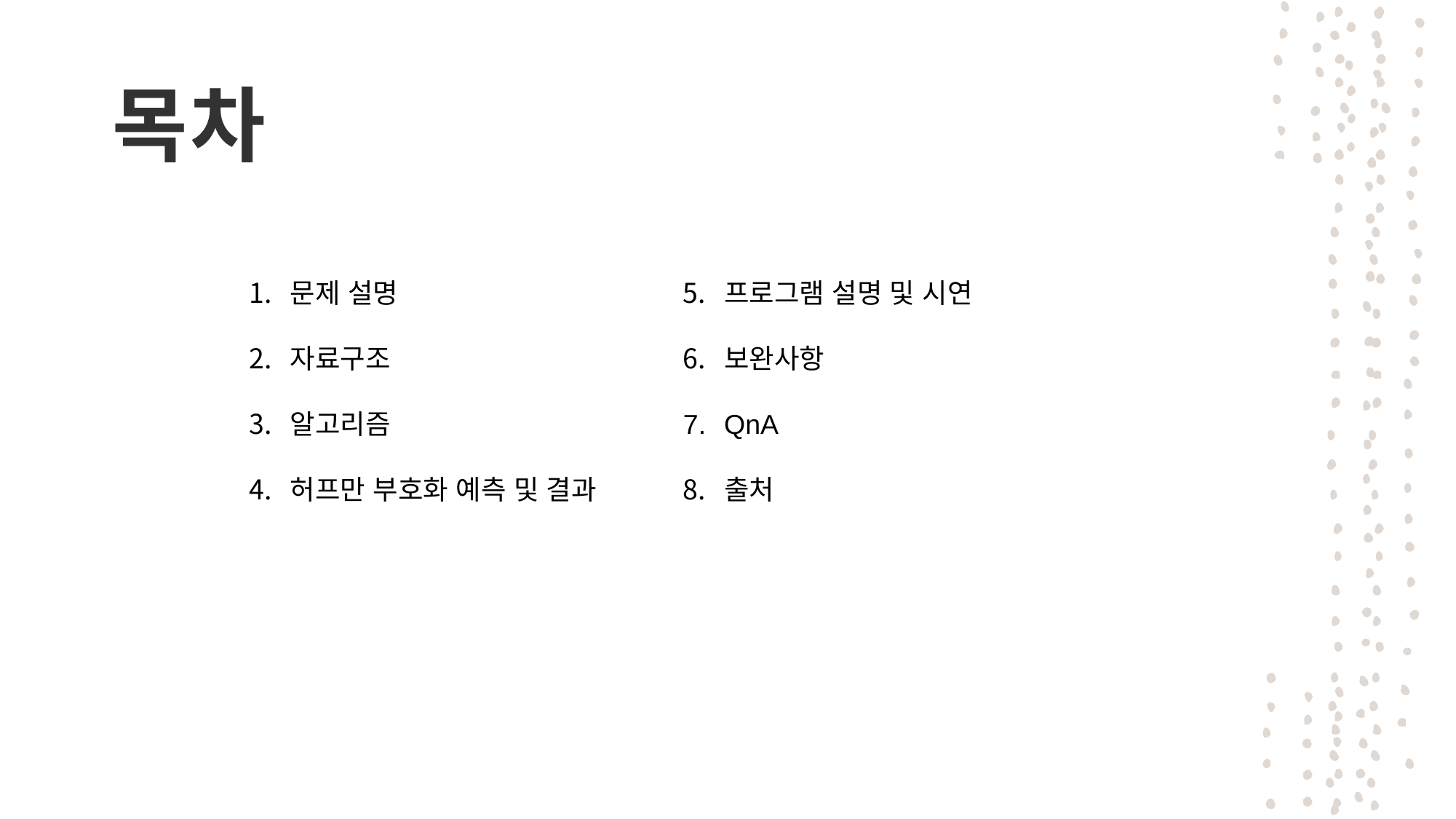

# 목차
문제 설명
자료구조
알고리즘
허프만 부호화 예측 및 결과
프로그램 설명 및 시연
보완사항
QnA
출처